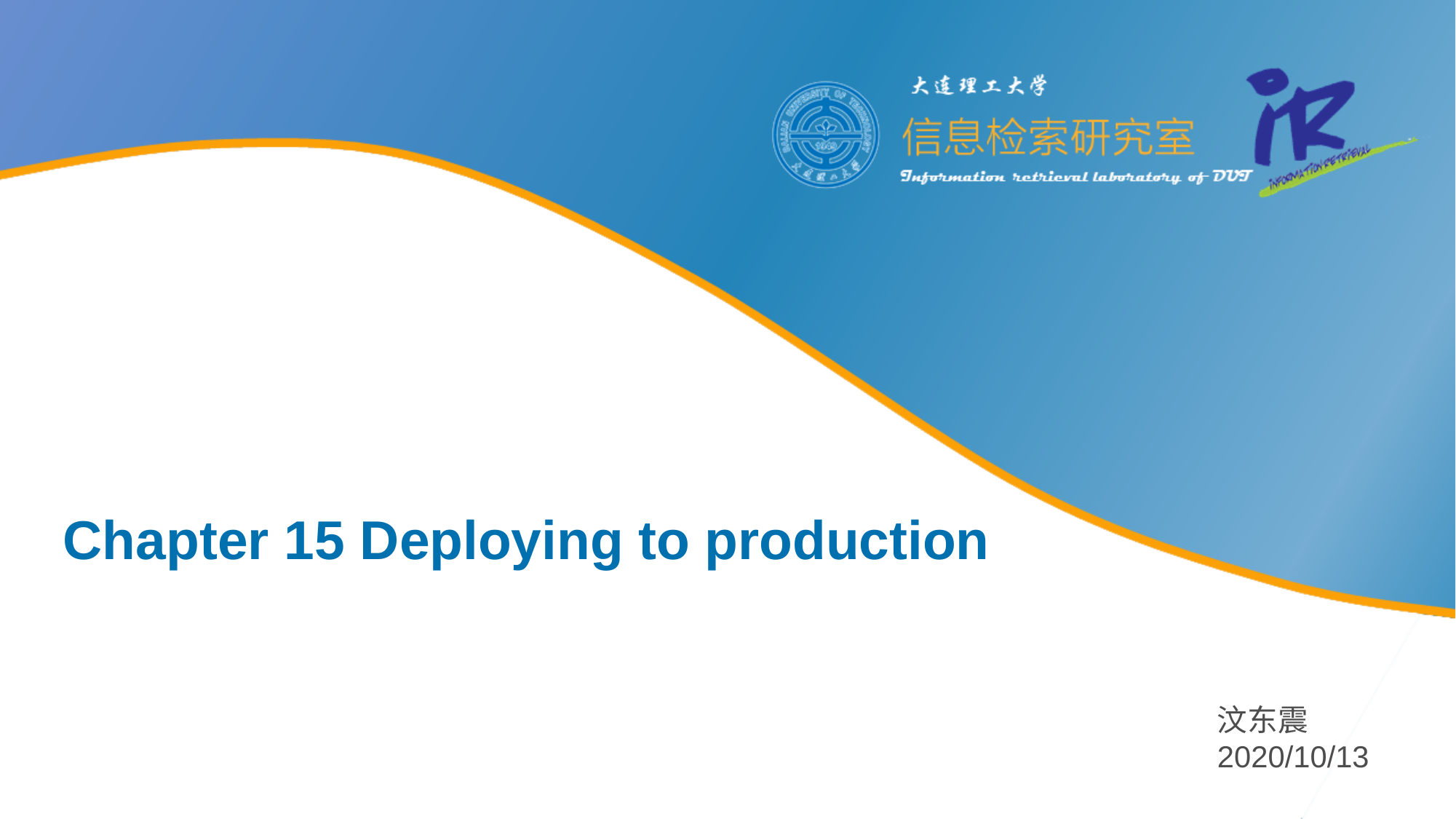

# Chapter 15 Deploying to production
汶东震
2020/10/13